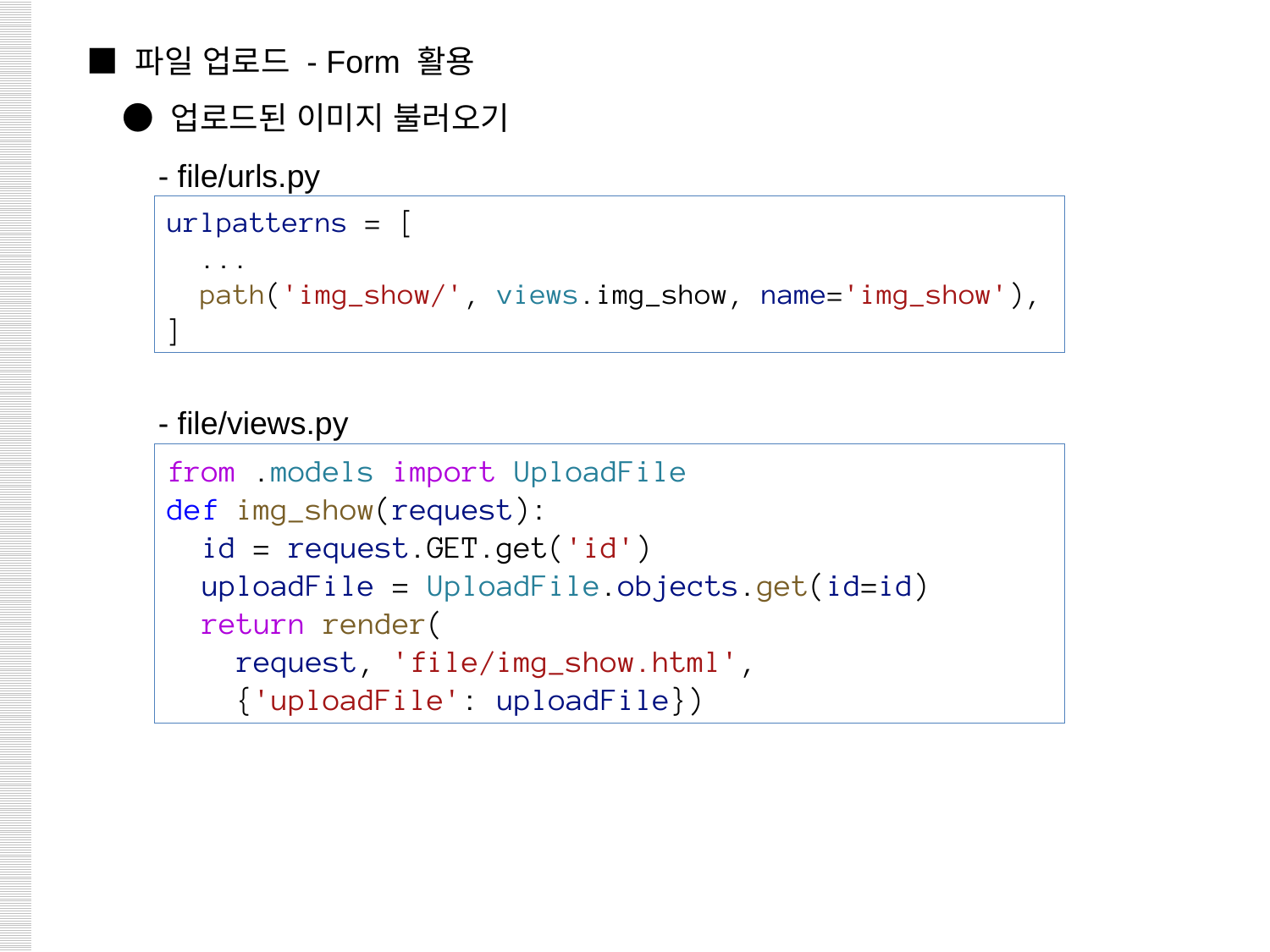

■ 파일 업로드 - Form 활용
    ● 업로드된 이미지 불러오기
        - file/urls.py

        - file/views.py
urlpatterns = [
  ...
  path('img_show/', views.img_show, name='img_show'),
]
from .models import UploadFile
def img_show(request):
  id = request.GET.get('id')
  uploadFile = UploadFile.objects.get(id=id)
  return render(
    request, 'file/img_show.html',
    {'uploadFile': uploadFile})